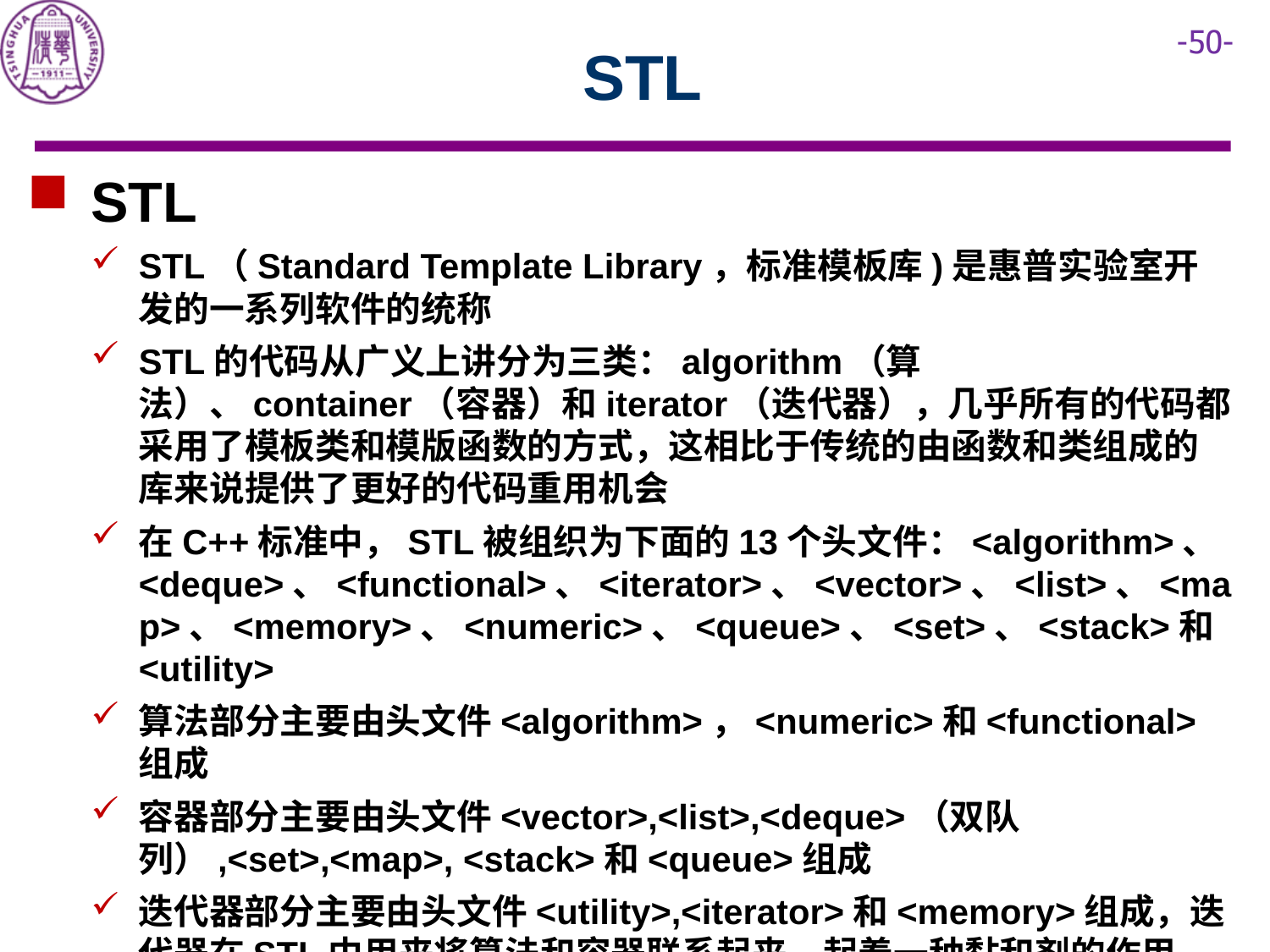

# STL
 STL
STL（Standard Template Library，标准模板库)是惠普实验室开发的一系列软件的统称
STL的代码从广义上讲分为三类：algorithm（算法）、container（容器）和iterator（迭代器），几乎所有的代码都采用了模板类和模版函数的方式，这相比于传统的由函数和类组成的库来说提供了更好的代码重用机会
在C++标准中，STL被组织为下面的13个头文件：<algorithm>、<deque>、<functional>、<iterator>、<vector>、<list>、<map>、<memory>、<numeric>、<queue>、<set>、<stack>和<utility>
算法部分主要由头文件<algorithm>，<numeric>和<functional>组成
容器部分主要由头文件<vector>,<list>,<deque>（双队列）,<set>,<map>, <stack>和<queue>组成
迭代器部分主要由头文件<utility>,<iterator>和<memory>组成，迭代器在STL中用来将算法和容器联系起来，起着一种黏和剂的作用